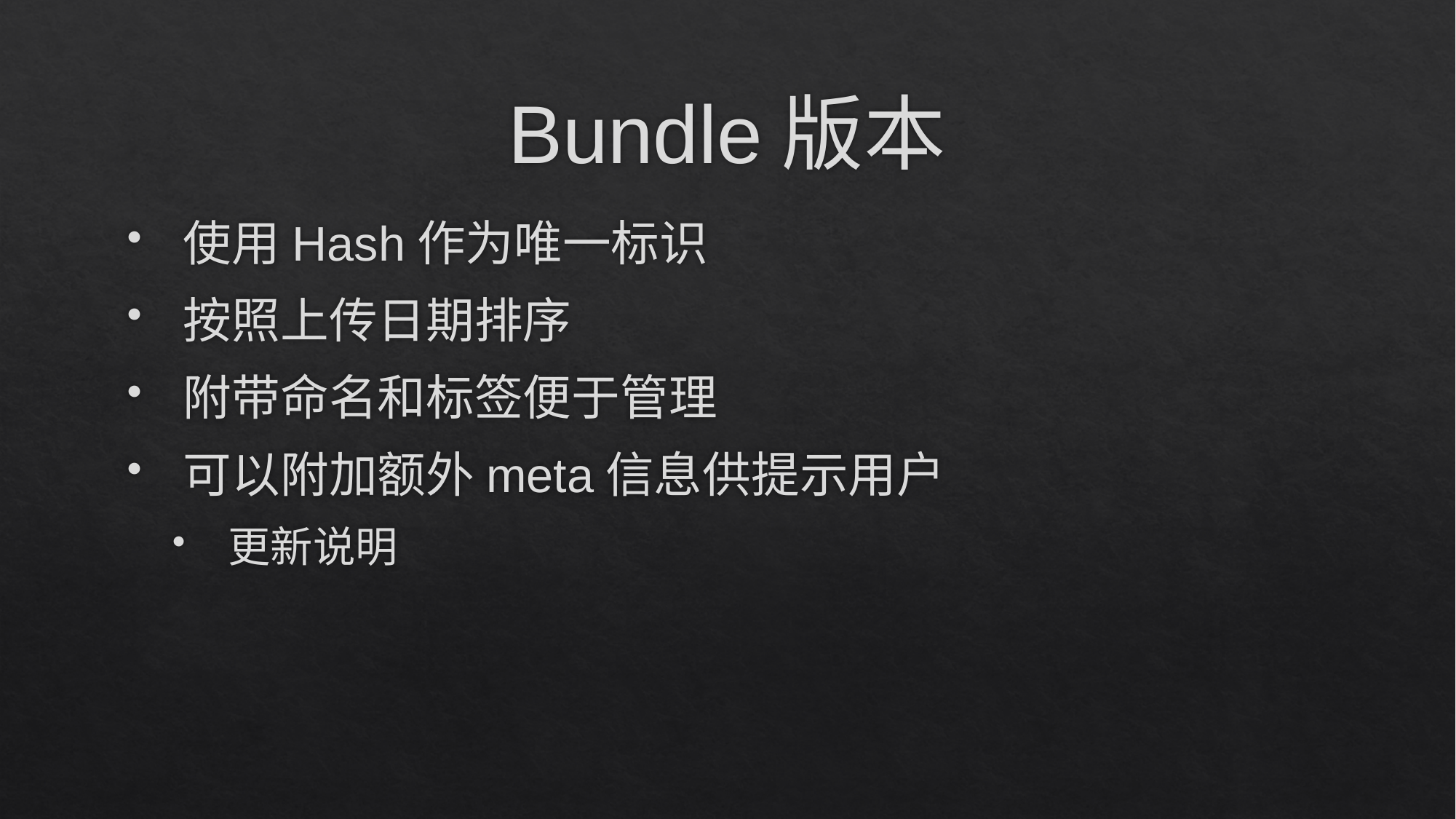

# Bundle版本
使用Hash作为唯一标识
按照上传日期排序
附带命名和标签便于管理
可以附加额外meta信息供提示用户
更新说明